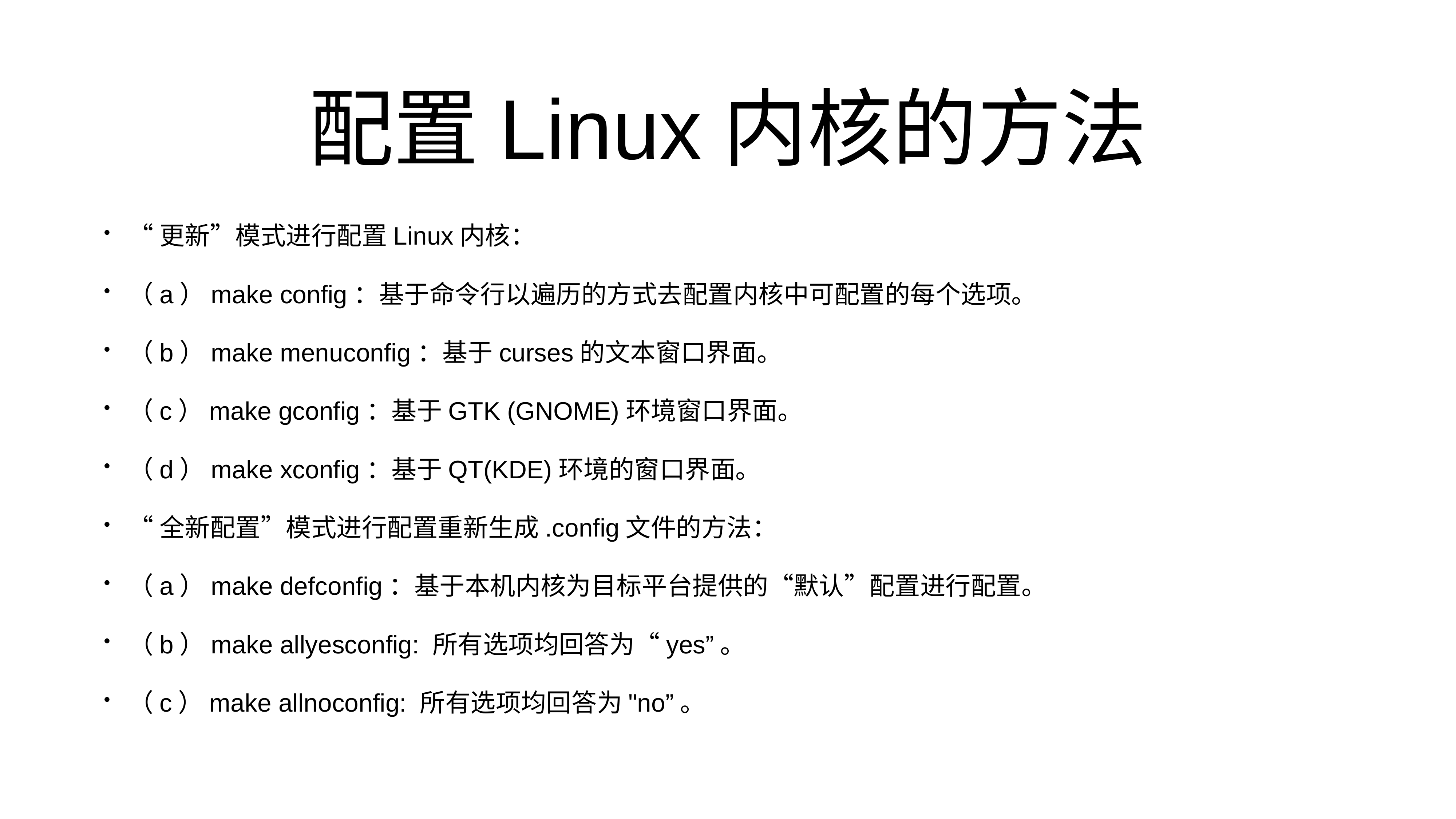

# 配置Linux内核的方法
“更新”模式进行配置Linux内核：
（a）make config：基于命令行以遍历的方式去配置内核中可配置的每个选项。
（b）make menuconfig：基于curses的文本窗口界面。
（c）make gconfig：基于GTK (GNOME)环境窗口界面。
（d）make xconfig：基于QT(KDE)环境的窗口界面。
“全新配置”模式进行配置重新生成.config文件的方法：
（a）make defconfig：基于本机内核为目标平台提供的“默认”配置进行配置。
（b）make allyesconfig: 所有选项均回答为“yes”。
（c）make allnoconfig: 所有选项均回答为"no”。